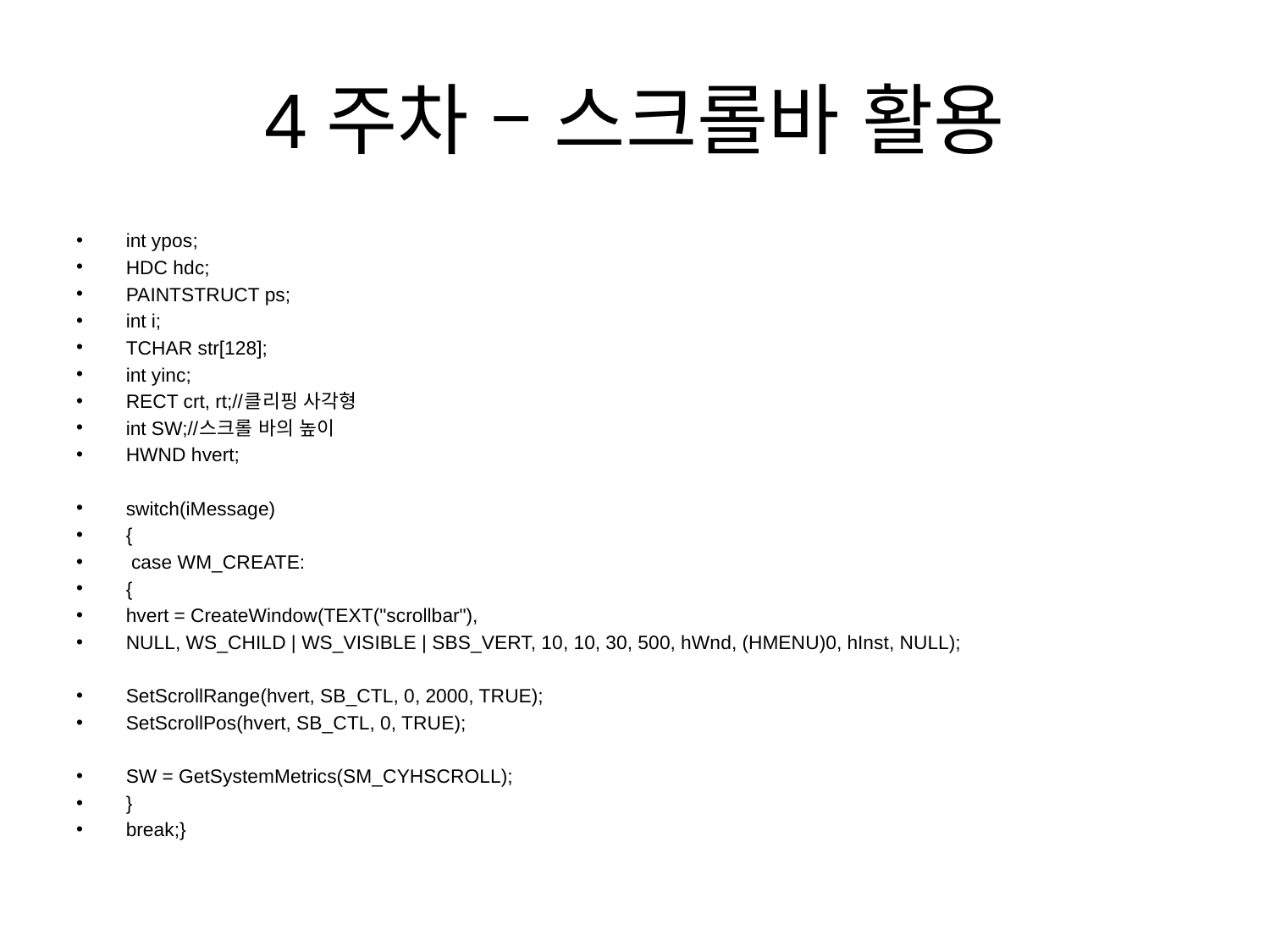

# 4주차 – 스크롤바 활용
int ypos;
HDC hdc;
PAINTSTRUCT ps;
int i;
TCHAR str[128];
int yinc;
RECT crt, rt;//클리핑 사각형
int SW;//스크롤 바의 높이
HWND hvert;

switch(iMessage)
{
 case WM_CREATE:
{
hvert = CreateWindow(TEXT("scrollbar"),
NULL, WS_CHILD | WS_VISIBLE | SBS_VERT, 10, 10, 30, 500, hWnd, (HMENU)0, hInst, NULL);

SetScrollRange(hvert, SB_CTL, 0, 2000, TRUE);
SetScrollPos(hvert, SB_CTL, 0, TRUE);

SW = GetSystemMetrics(SM_CYHSCROLL);
}
break;}